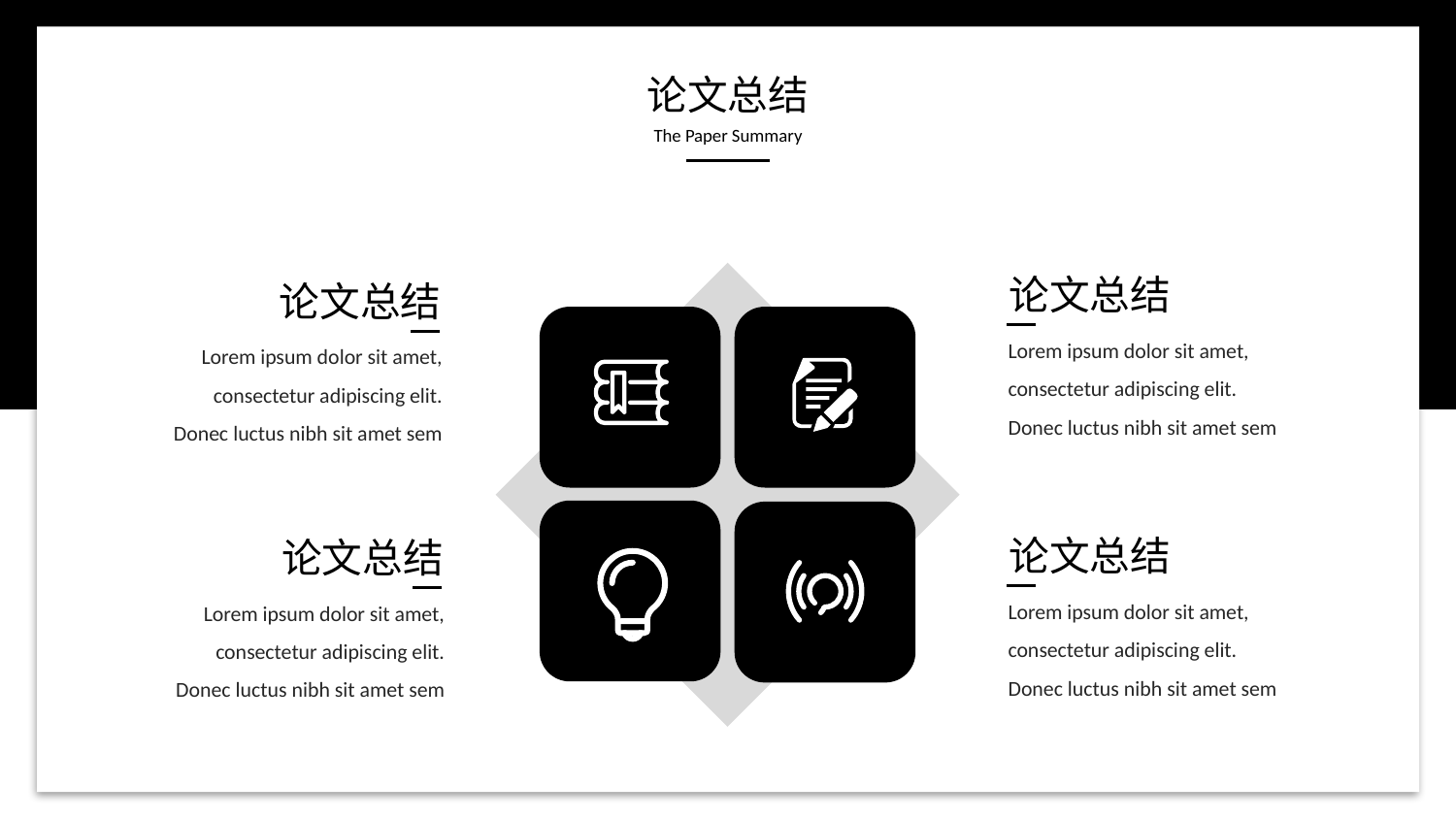

论文总结
The Paper Summary

论文总结
论文总结

Lorem ipsum dolor sit amet, consectetur adipiscing elit. Donec luctus nibh sit amet sem
Lorem ipsum dolor sit amet, consectetur adipiscing elit. Donec luctus nibh sit amet sem

论文总结
论文总结

Lorem ipsum dolor sit amet, consectetur adipiscing elit. Donec luctus nibh sit amet sem
Lorem ipsum dolor sit amet, consectetur adipiscing elit. Donec luctus nibh sit amet sem